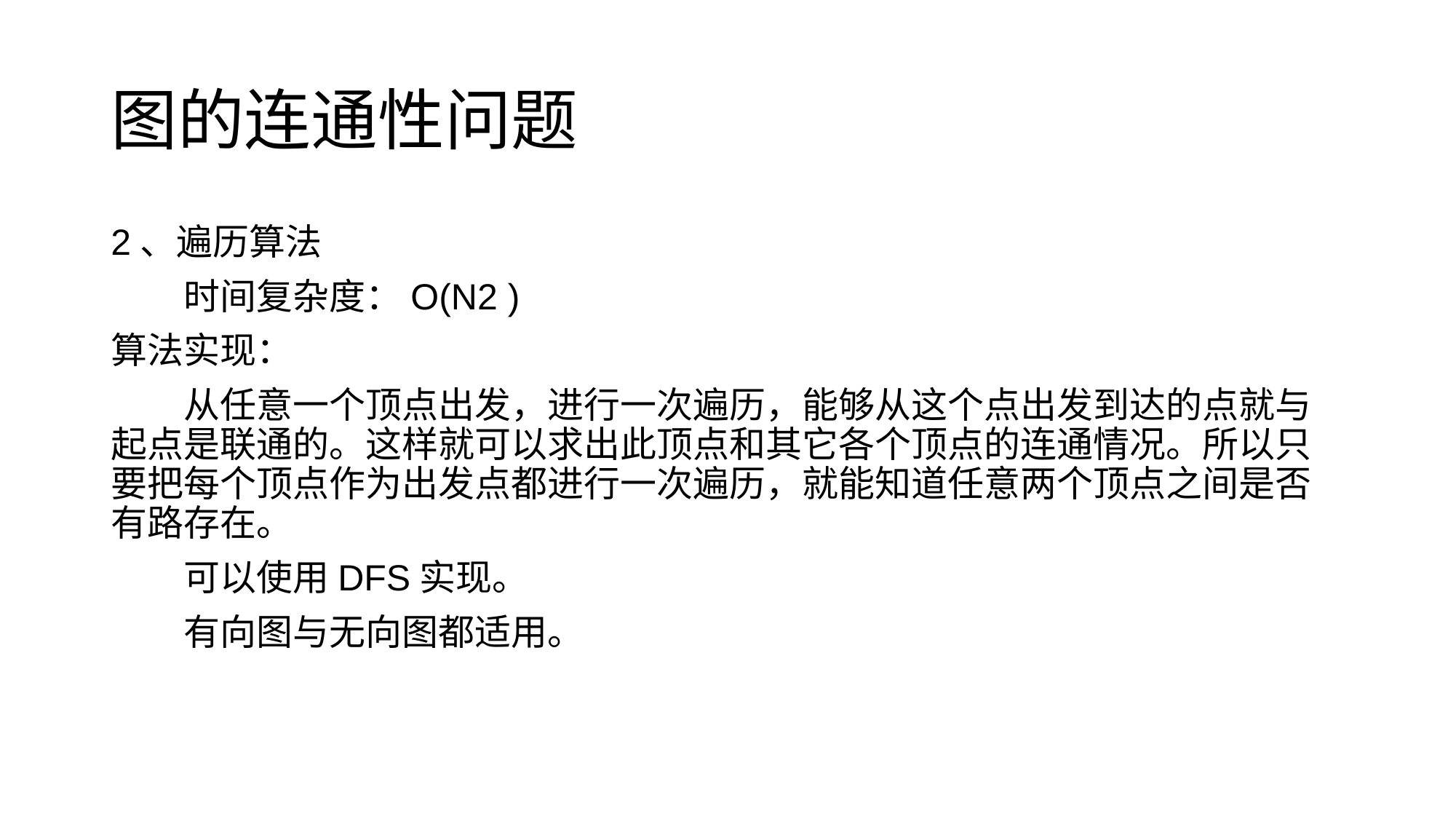

# 图的连通性问题
2、遍历算法
　　时间复杂度：O(N2 )
算法实现：
　　从任意一个顶点出发，进行一次遍历，能够从这个点出发到达的点就与起点是联通的。这样就可以求出此顶点和其它各个顶点的连通情况。所以只要把每个顶点作为出发点都进行一次遍历，就能知道任意两个顶点之间是否有路存在。
　　可以使用DFS实现。
　　有向图与无向图都适用。